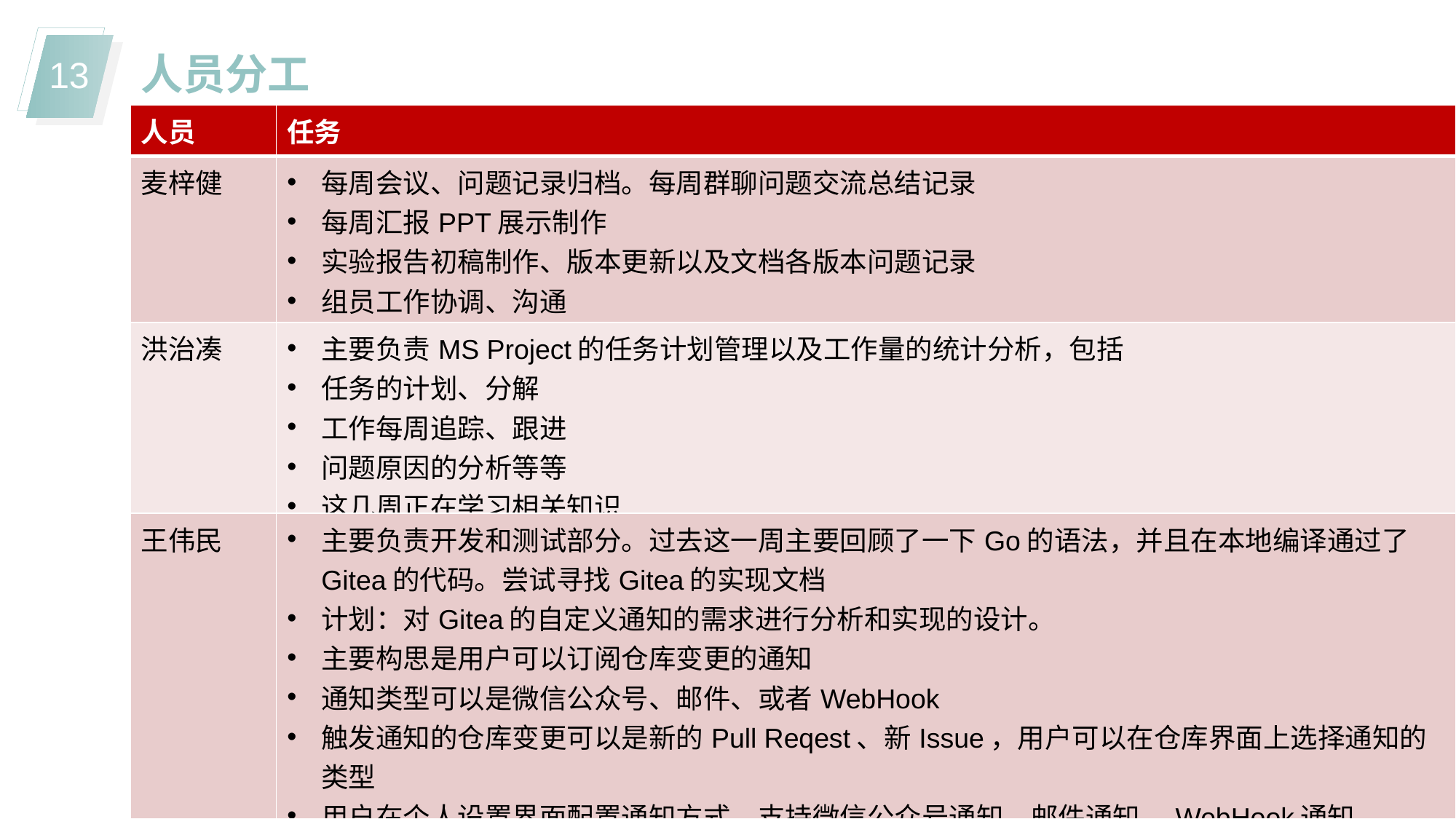

人员分工
| 人员 | 任务 |
| --- | --- |
| 麦梓健 | 每周会议、问题记录归档。每周群聊问题交流总结记录 每周汇报PPT展示制作 实验报告初稿制作、版本更新以及文档各版本问题记录 组员工作协调、沟通 |
| 洪治凑 | 主要负责MS Project的任务计划管理以及工作量的统计分析，包括 任务的计划、分解 工作每周追踪、跟进 问题原因的分析等等 这几周正在学习相关知识 |
| 王伟民 | 主要负责开发和测试部分。过去这一周主要回顾了一下Go的语法，并且在本地编译通过了Gitea的代码。尝试寻找Gitea的实现文档 计划：对Gitea的自定义通知的需求进行分析和实现的设计。 主要构思是用户可以订阅仓库变更的通知 通知类型可以是微信公众号、邮件、或者WebHook 触发通知的仓库变更可以是新的Pull Reqest、新Issue，用户可以在仓库界面上选择通知的类型 用户在个人设置界面配置通知方式，支持微信公众号通知、邮件通知、WebHook通知 |